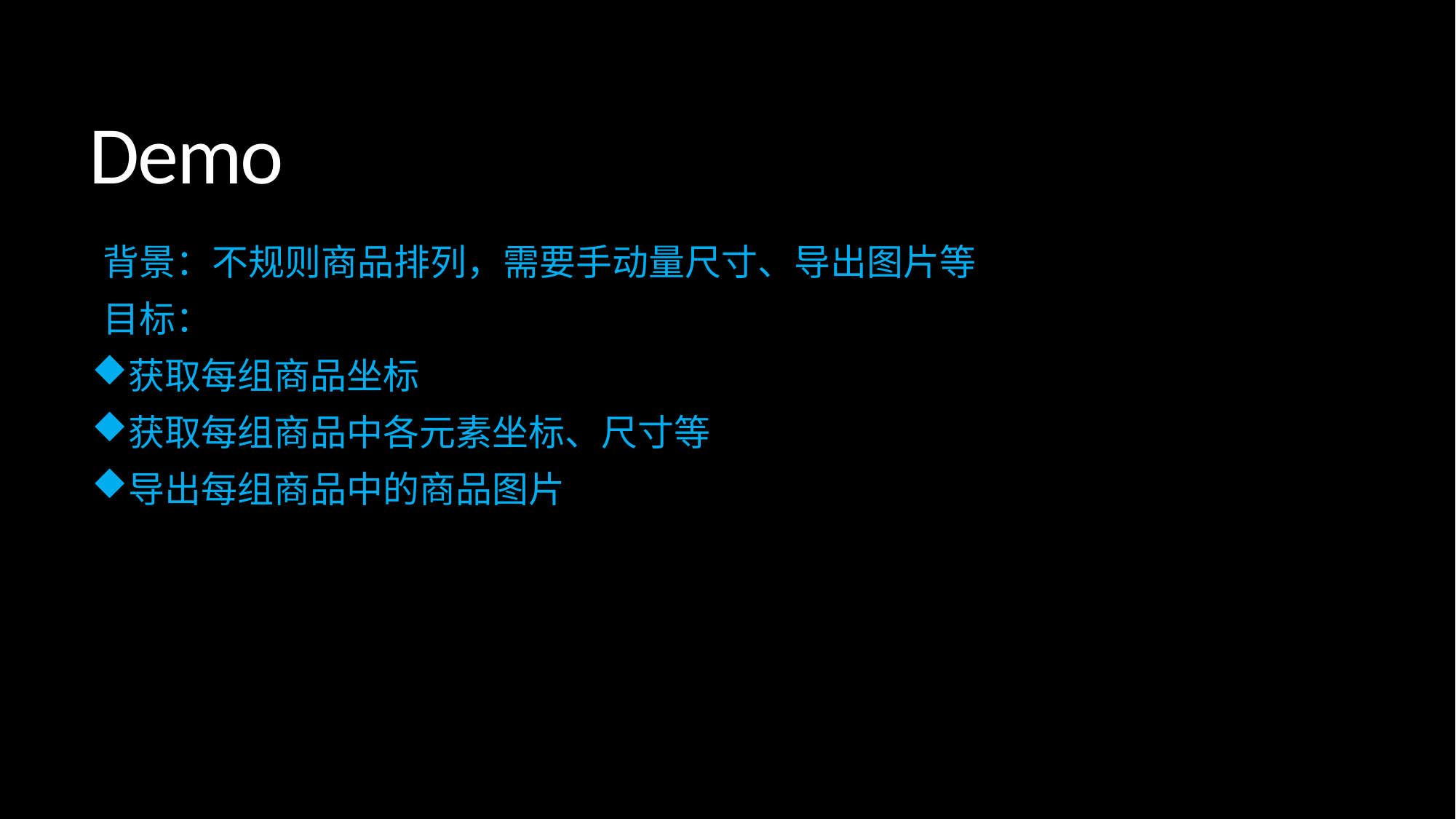

# Demo
背景：不规则商品排列，需要手动量尺寸、导出图片等
目标：
获取每组商品坐标
获取每组商品中各元素坐标、尺寸等
导出每组商品中的商品图片